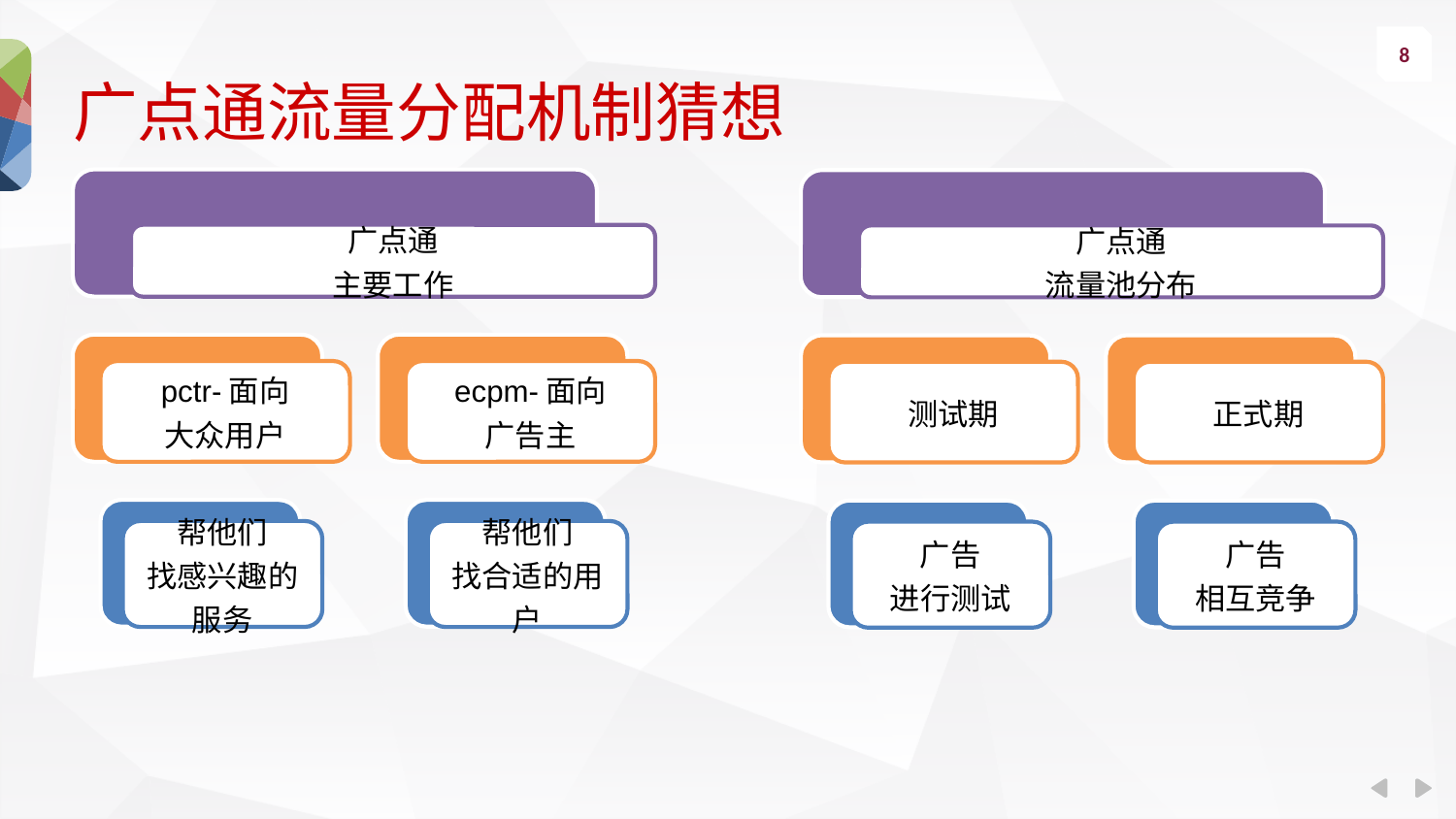

广点通流量分配机制猜想
广点通
主要工作
pctr-面向
大众用户
ecpm-面向
广告主
帮他们
找感兴趣的服务
帮他们
找合适的用户
广点通
流量池分布
测试期
正式期
广告
进行测试
广告
相互竞争